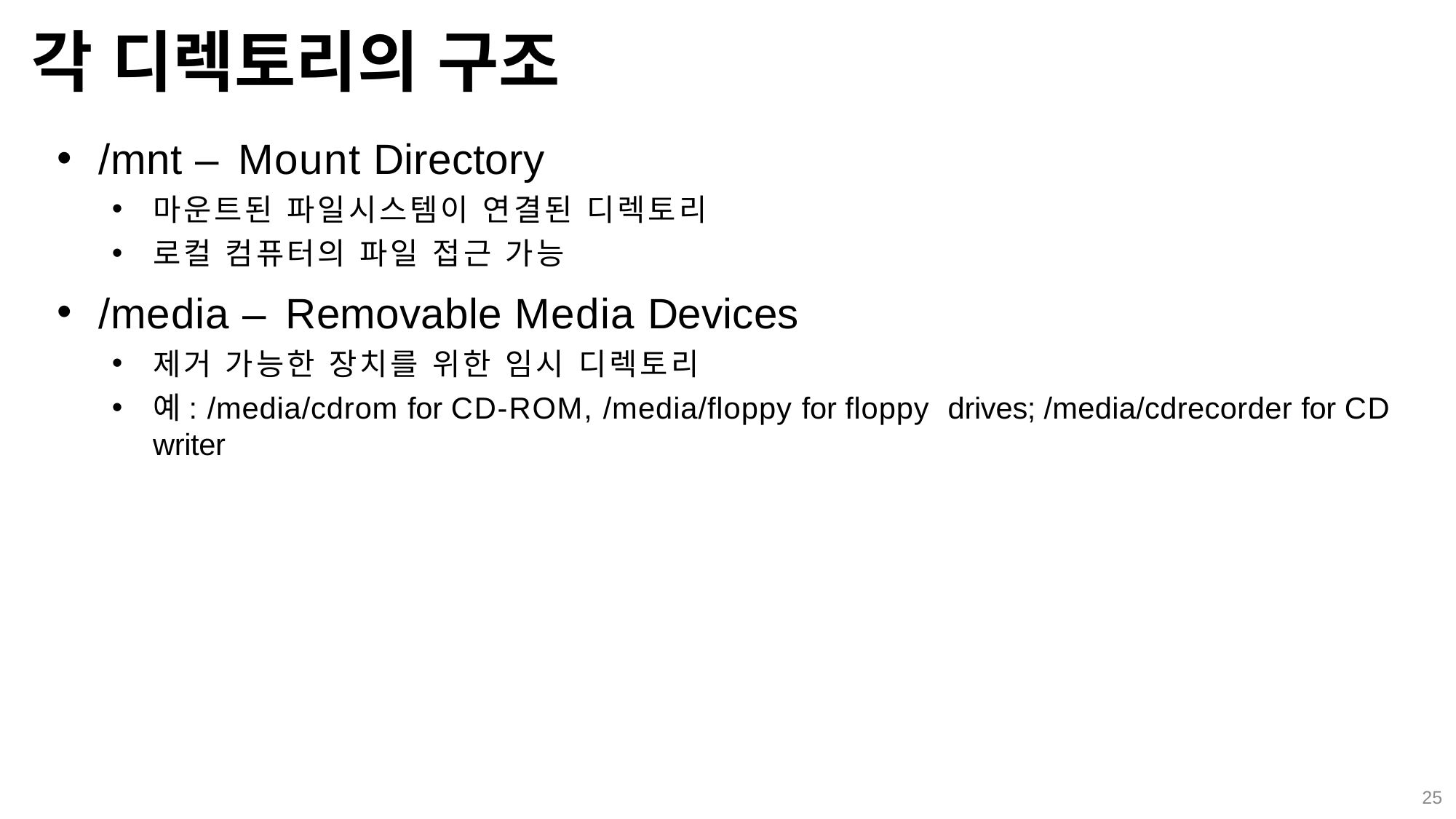

# 각 디렉토리의 구조
/mnt – Mount Directory
마운트된 파일시스템이 연결된 디렉토리
로컬 컴퓨터의 파일 접근 가능
/media – Removable Media Devices
제거 가능한 장치를 위한 임시 디렉토리
예: /media/cdrom for CD-ROM, /media/floppy for floppy  drives; /media/cdrecorder for CD writer

25